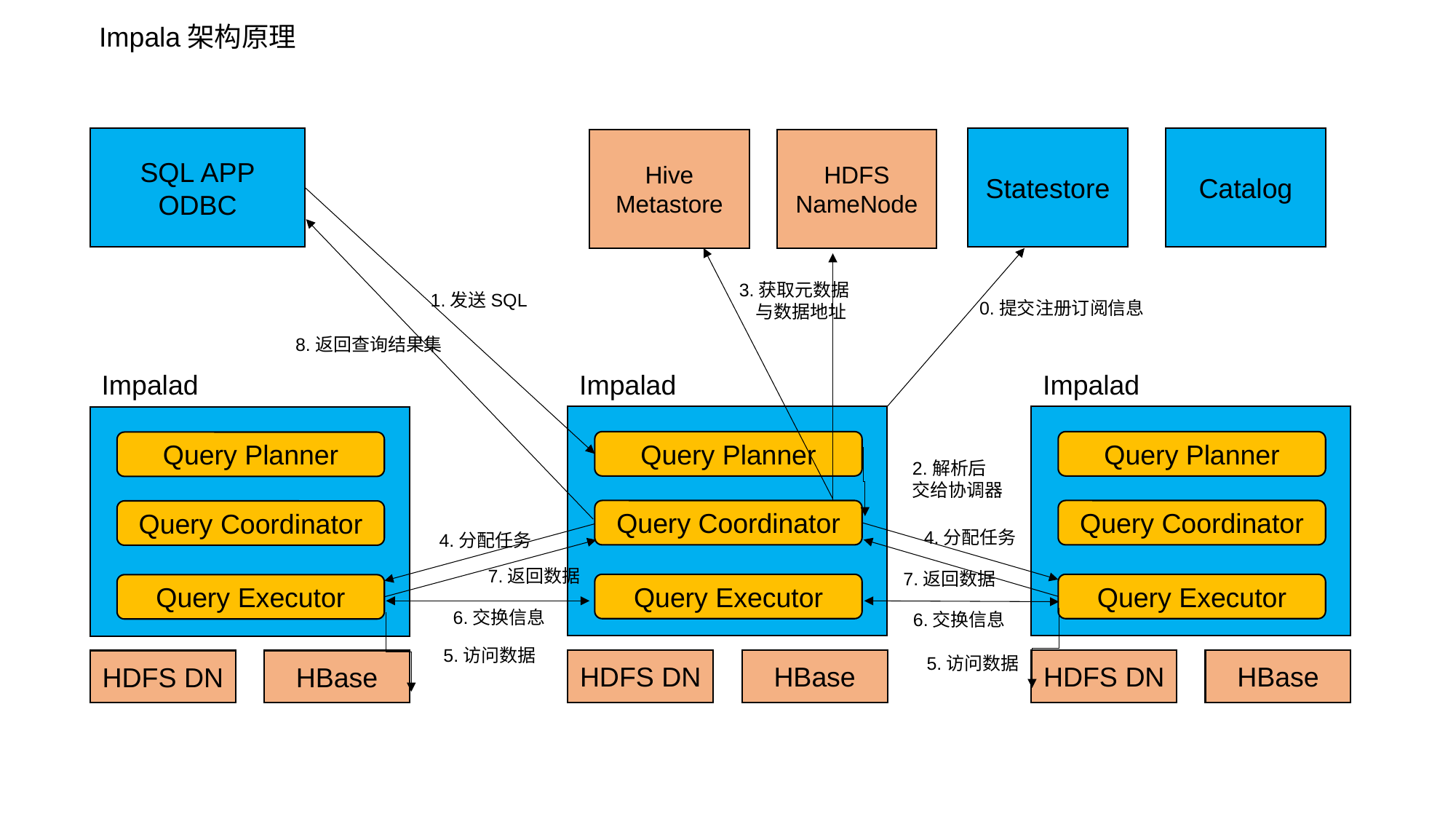

Impala架构原理
SQL APP
ODBC
Statestore
Catalog
Hive
Metastore
HDFS
NameNode
3.获取元数据
   与数据地址
1.发送SQL
0.提交注册订阅信息
8.返回查询结果集
Impalad
Impalad
Impalad

Query Planner
Query Planner
Query Planner
2.解析后
交给协调器
Query Coordinator
Query Coordinator
Query Coordinator
4.分配任务
4.分配任务
7.返回数据
7.返回数据
Query Executor
Query Executor
Query Executor
6.交换信息
6.交换信息
5.访问数据
5.访问数据
HDFS DN
HBase
HDFS DN
HBase
HDFS DN
HBase